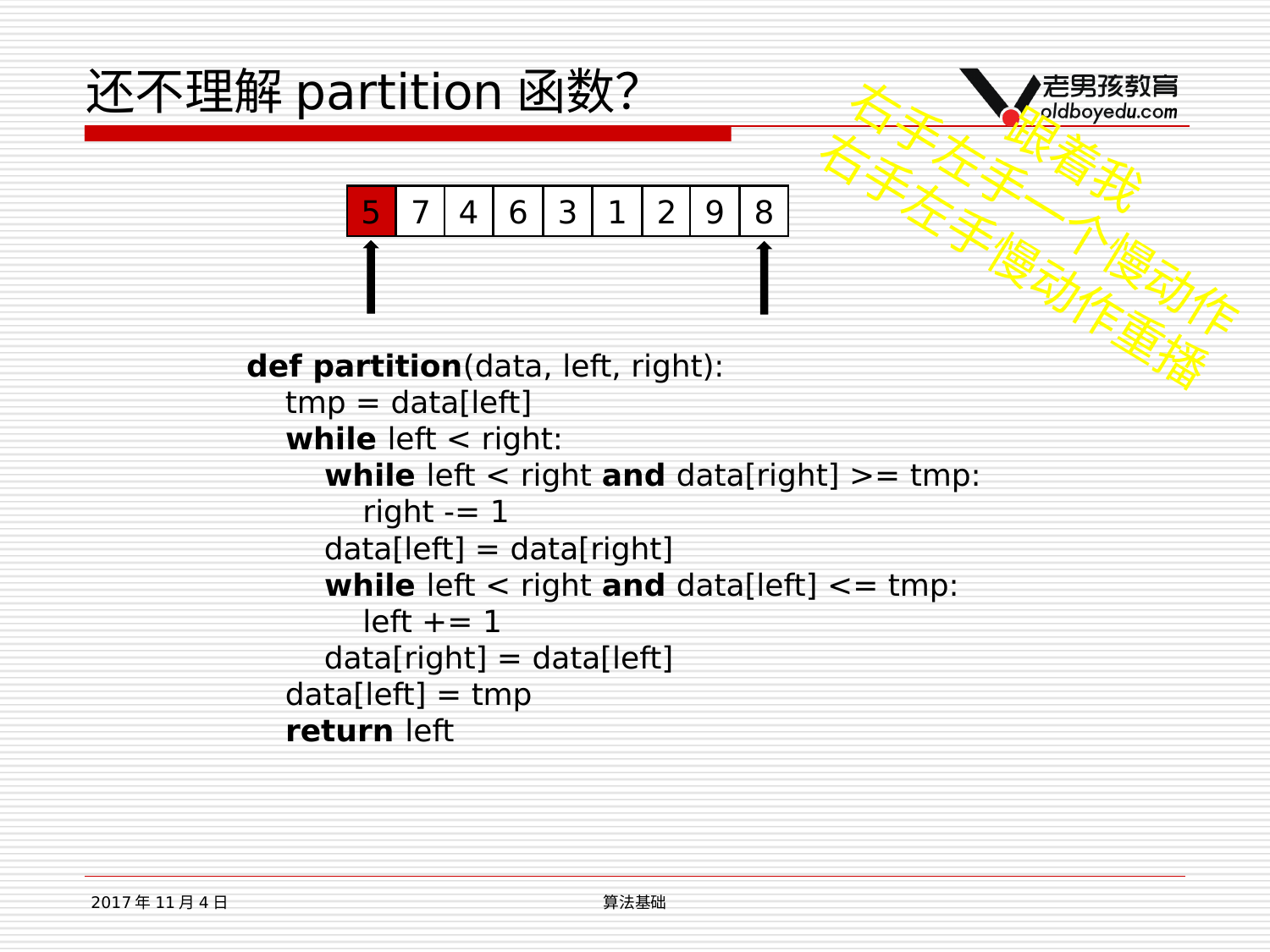

# 还不理解partition函数？
跟着我
右手左手一个慢动作
右手左手慢动作重播
5

7

4

6

3

1

2

9

8

def partition(data, left, right):
    tmp = data[left]
    while left < right:
        while left < right and data[right] >= tmp:
            right -= 1
        data[left] = data[right]
        while left < right and data[left] <= tmp:
            left += 1
        data[right] = data[left]
    data[left] = tmp
    return left
2017年11月4日
算法基础
32